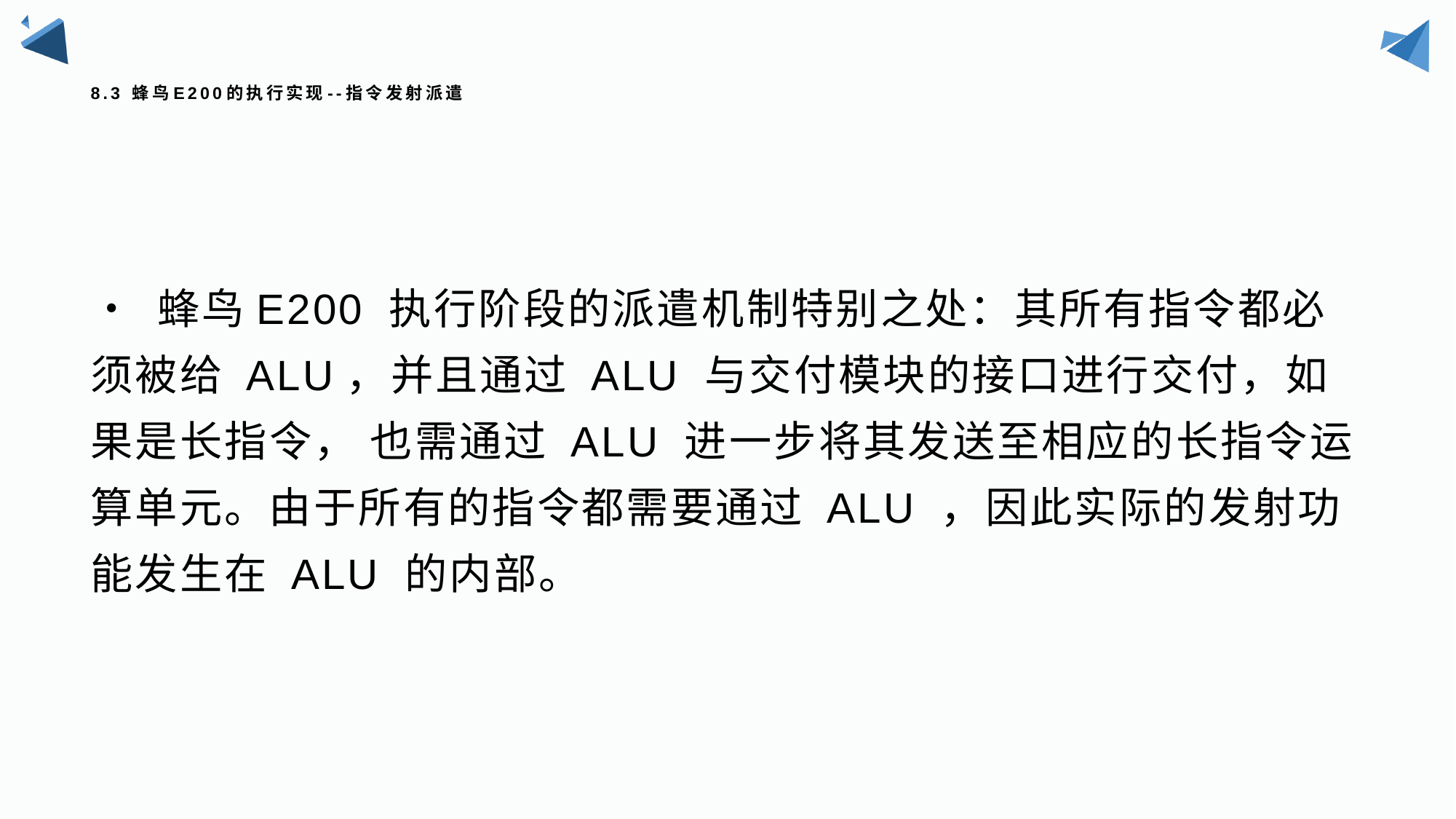

# 8.3 蜂鸟E200的执行实现--指令发射派遣

• 蜂鸟E200 执行阶段的派遣机制特别之处：其所有指令都必须被给 ALU，并且通过 ALU 与交付模块的接口进行交付，如果是长指令， 也需通过 ALU 进一步将其发送至相应的长指令运算单元。由于所有的指令都需要通过 ALU ，因此实际的发射功能发生在 ALU 的内部。